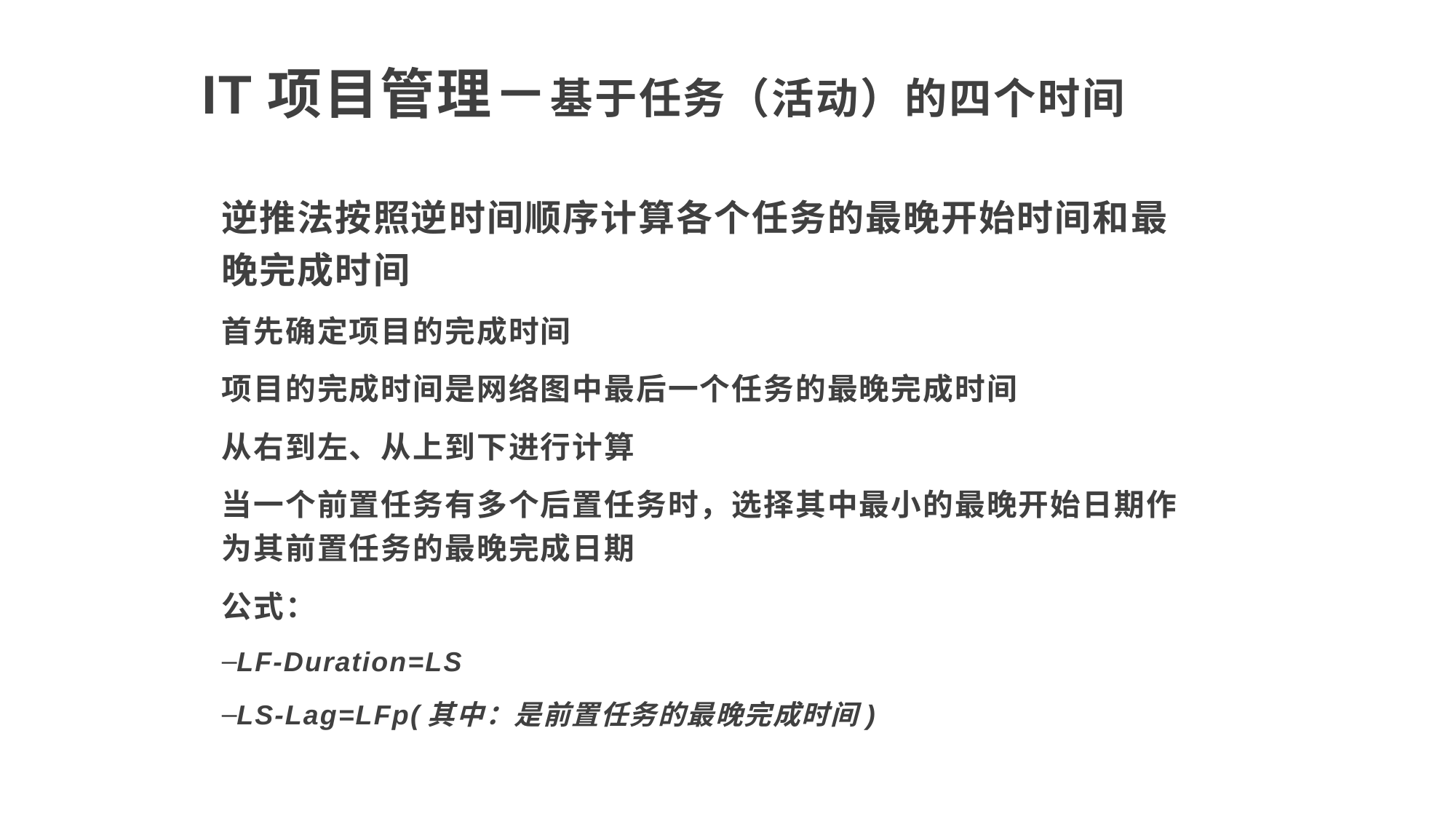

# IT项目管理－基于任务（活动）的四个时间
逆推法按照逆时间顺序计算各个任务的最晚开始时间和最晚完成时间
首先确定项目的完成时间
项目的完成时间是网络图中最后一个任务的最晚完成时间
从右到左、从上到下进行计算
当一个前置任务有多个后置任务时，选择其中最小的最晚开始日期作为其前置任务的最晚完成日期
公式：
LF-Duration=LS
LS-Lag=LFp(其中：是前置任务的最晚完成时间)